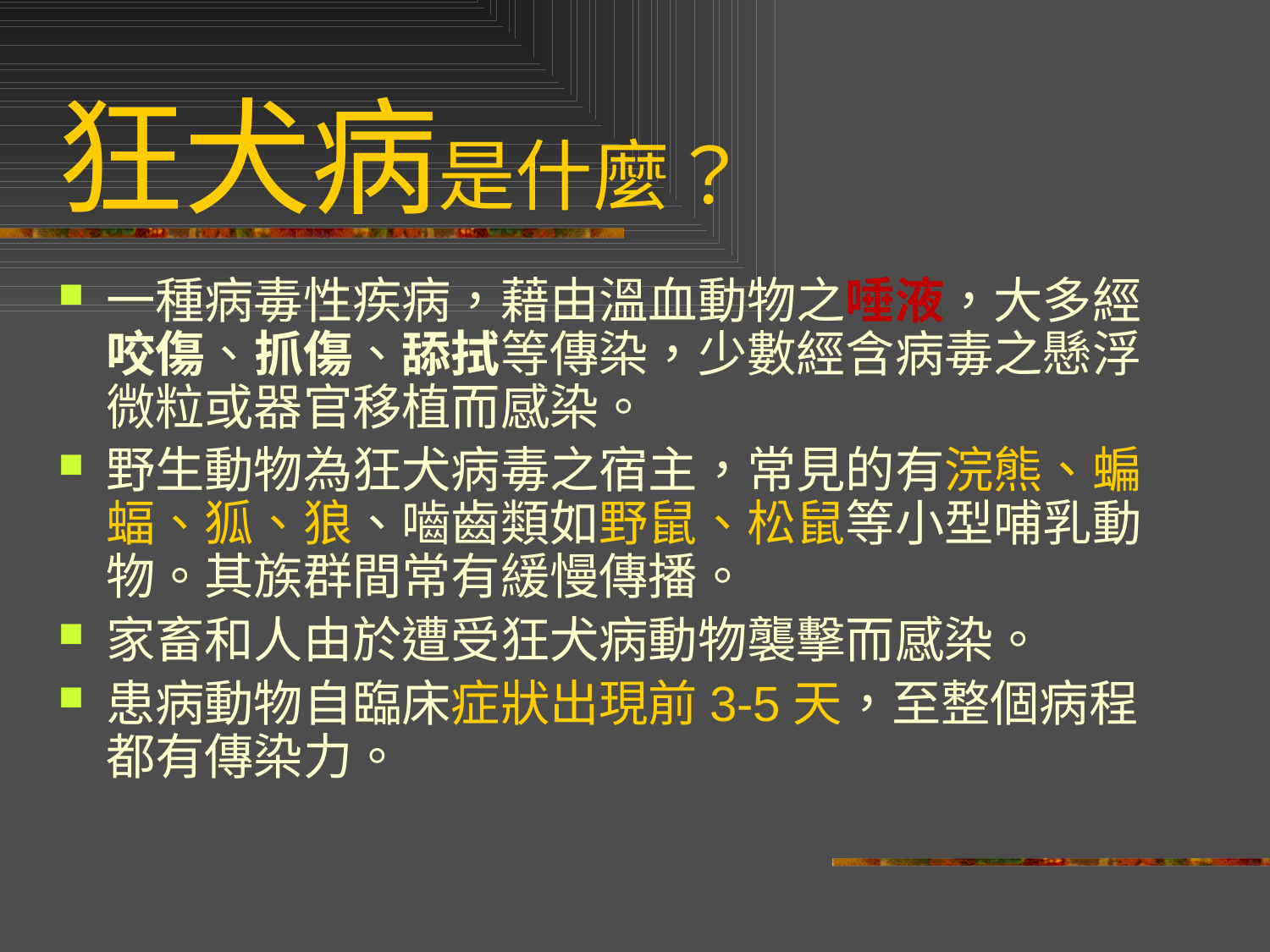

一種病毒性疾病，藉由溫血動物之唾液，大多經咬傷、抓傷、舔拭等傳染，少數經含病毒之懸浮微粒或器官移植而感染。
野生動物為狂犬病毒之宿主，常見的有浣熊、蝙蝠、狐、狼、嚙齒類如野鼠、松鼠等小型哺乳動物。其族群間常有緩慢傳播。
家畜和人由於遭受狂犬病動物襲擊而感染。
患病動物自臨床症狀出現前3-5天，至整個病程都有傳染力。
狂犬病是什麼？